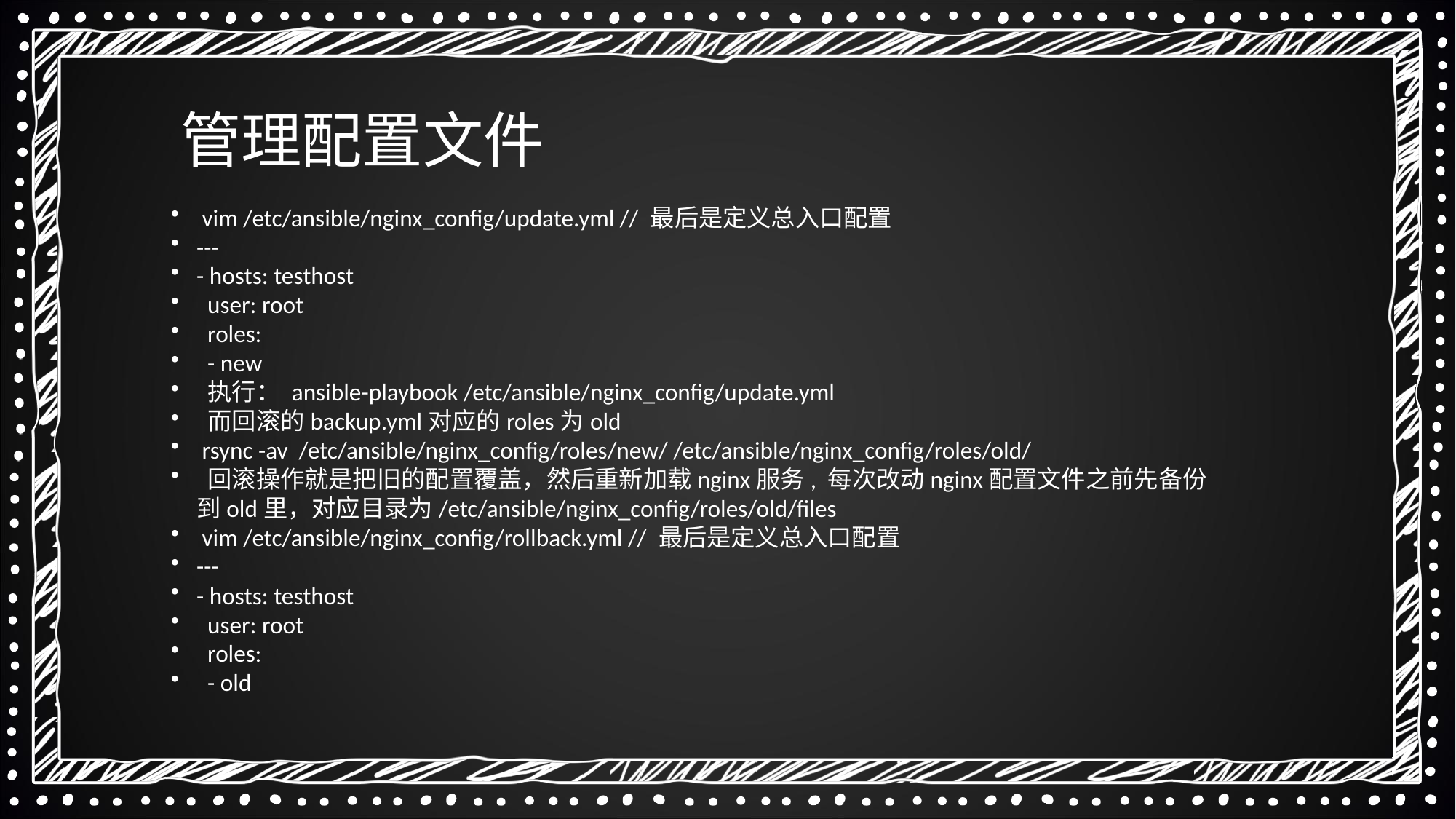

管理配置文件
 vim /etc/ansible/nginx_config/update.yml // 最后是定义总入口配置
---
- hosts: testhost
  user: root
  roles:
  - new
 执行： ansible-playbook /etc/ansible/nginx_config/update.yml
 而回滚的backup.yml对应的roles为old
 rsync -av  /etc/ansible/nginx_config/roles/new/ /etc/ansible/nginx_config/roles/old/
 回滚操作就是把旧的配置覆盖，然后重新加载nginx服务, 每次改动nginx配置文件之前先备份到old里，对应目录为/etc/ansible/nginx_config/roles/old/files
 vim /etc/ansible/nginx_config/rollback.yml // 最后是定义总入口配置
---
- hosts: testhost
  user: root
  roles:
  - old